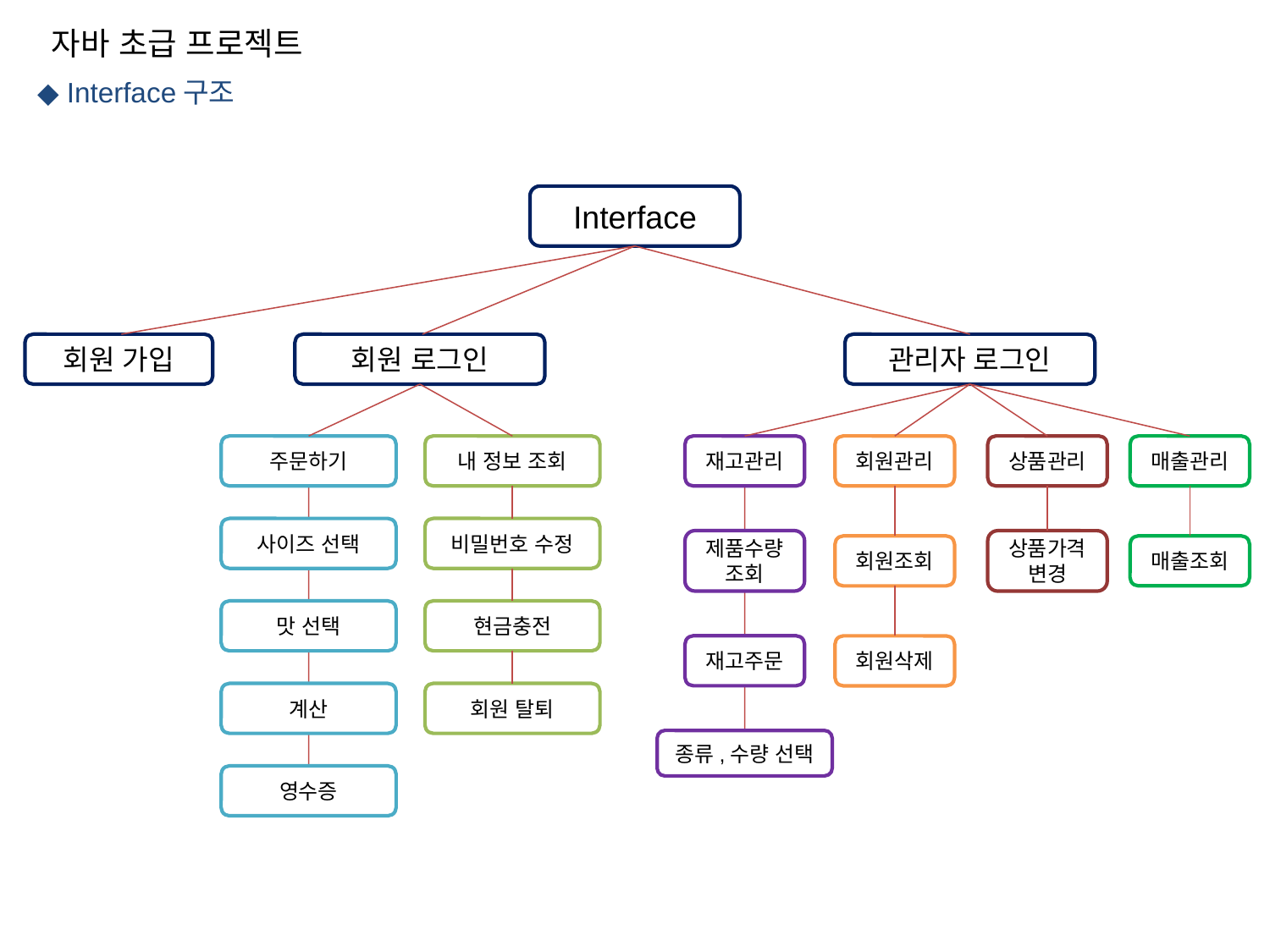

자바 초급 프로젝트
◆ Interface구조
Interface
회원 가입
회원 로그인
관리자 로그인
회원관리
매출관리
주문하기
내 정보 조회
재고관리
상품관리
사이즈 선택
비밀번호 수정
제품수량 조회
상품가격 변경
매출조회
회원조회
맛 선택
현금충전
재고주문
회원삭제
계산
회원 탈퇴
종류,수량 선택
영수증